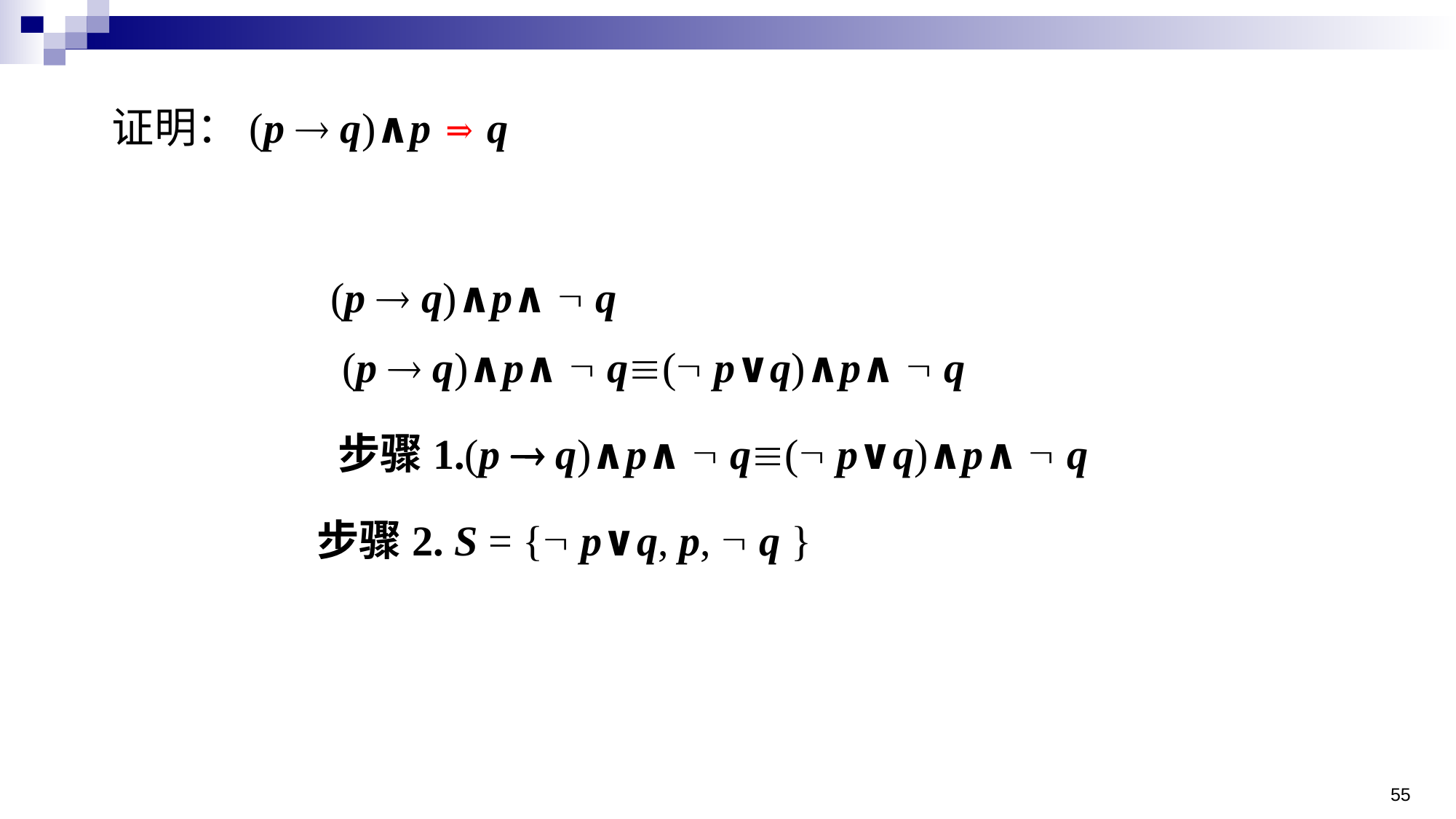

证明：(p → q)∧p ⇒ q
(p → q)∧p∧ ¬ q
(p → q)∧p∧ ¬ q≡(¬ p∨q)∧p∧ ¬ q
步骤1.(p → q)∧p∧ ¬ q≡(¬ p∨q)∧p∧ ¬ q
步骤2. S = {¬ p∨q, p, ¬ q }
55